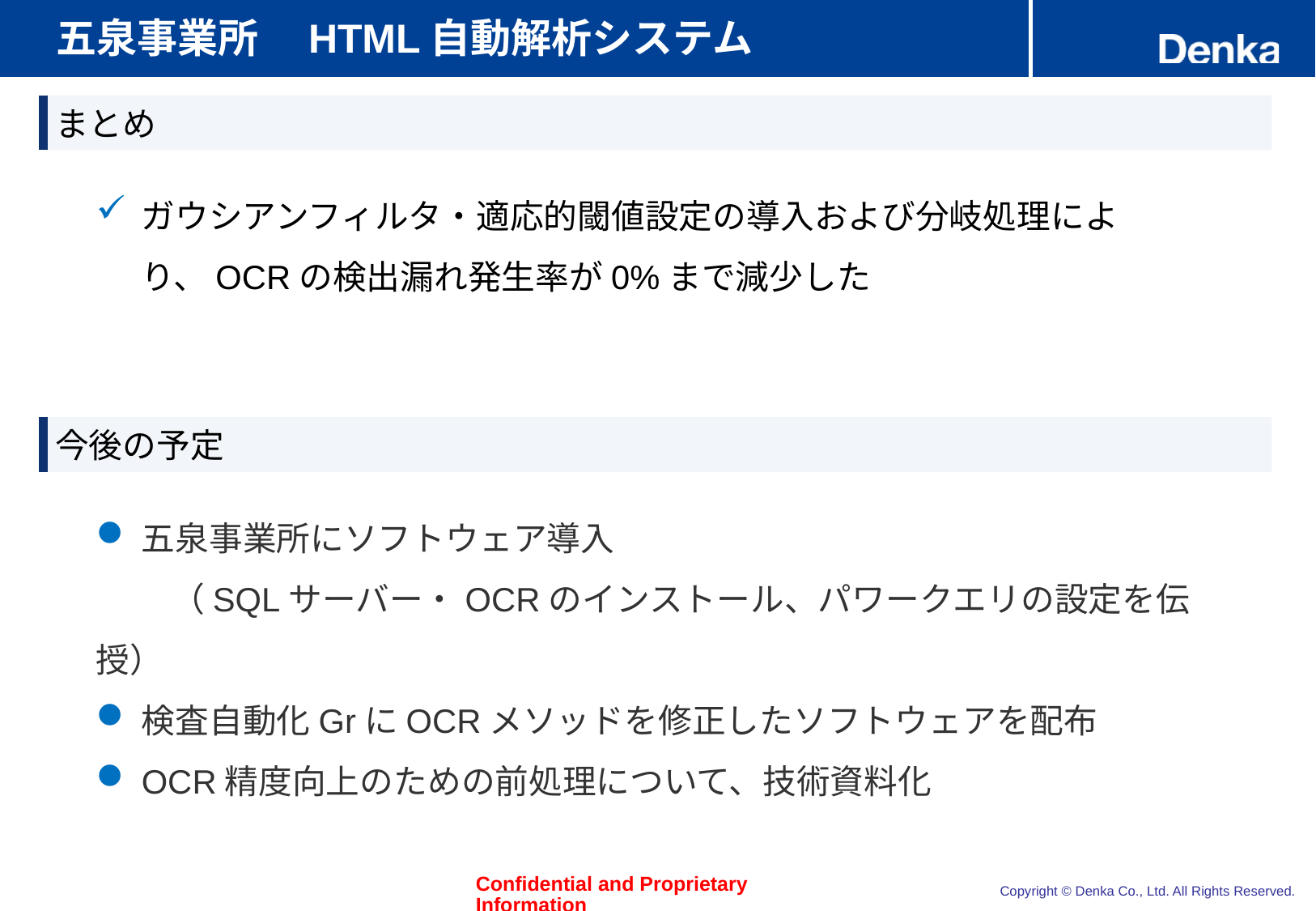

# 五泉事業所　HTML自動解析システム
まとめ

ガウシアンフィルタ・適応的閾値設定の導入および分岐処理により、OCRの検出漏れ発生率が0%まで減少した
今後の予定

五泉事業所にソフトウェア導入
　　 （SQLサーバー・OCRのインストール、パワークエリの設定を伝授）
検査自動化GrにOCRメソッドを修正したソフトウェアを配布
OCR精度向上のための前処理について、技術資料化